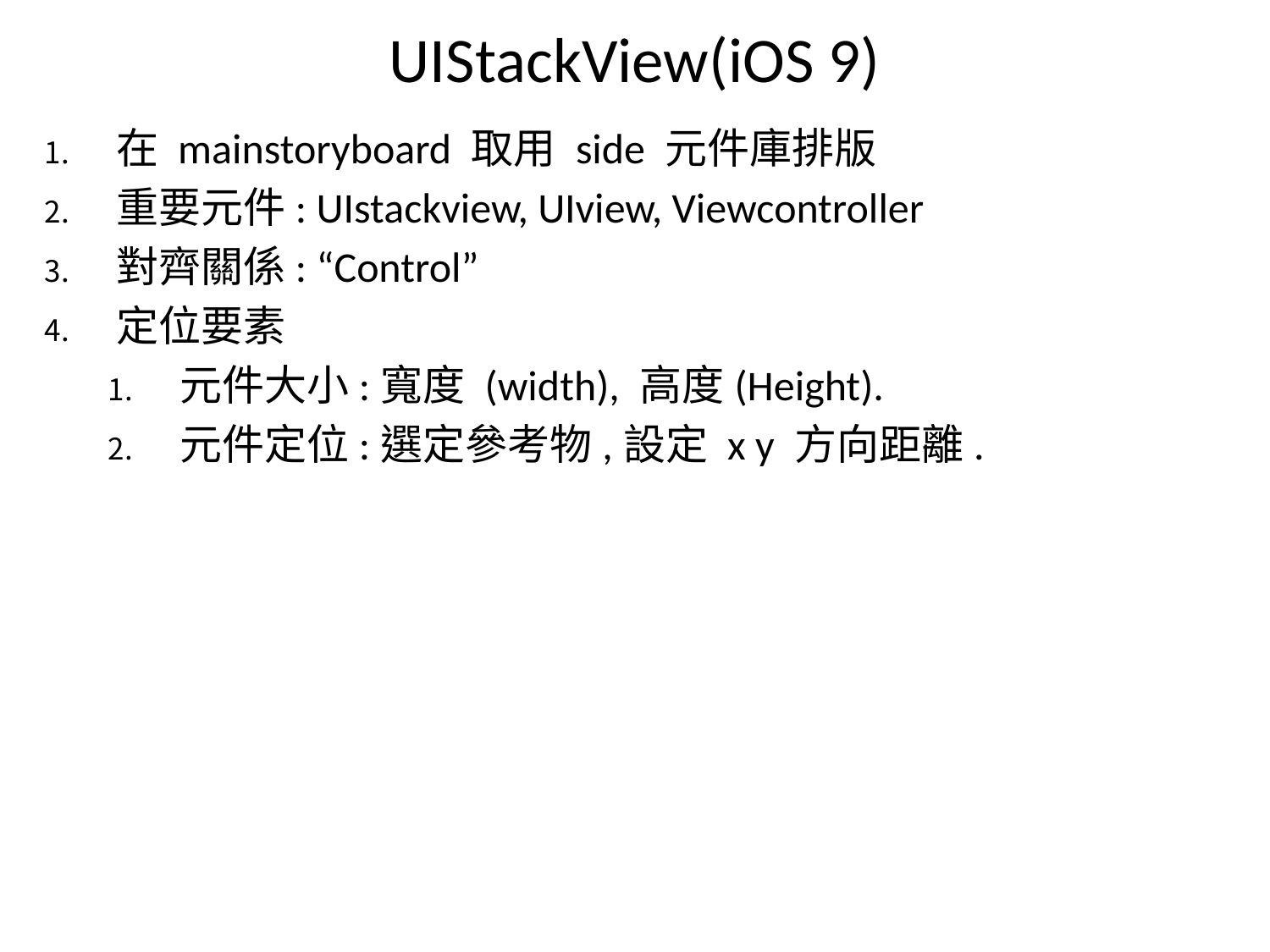

# UIStackView(iOS 9)
在 mainstoryboard 取用 side 元件庫排版
重要元件: UIstackview, UIview, Viewcontroller
對齊關係: “Control”
定位要素
元件大小:寬度 (width), 高度(Height).
元件定位:選定參考物,設定 x y 方向距離.